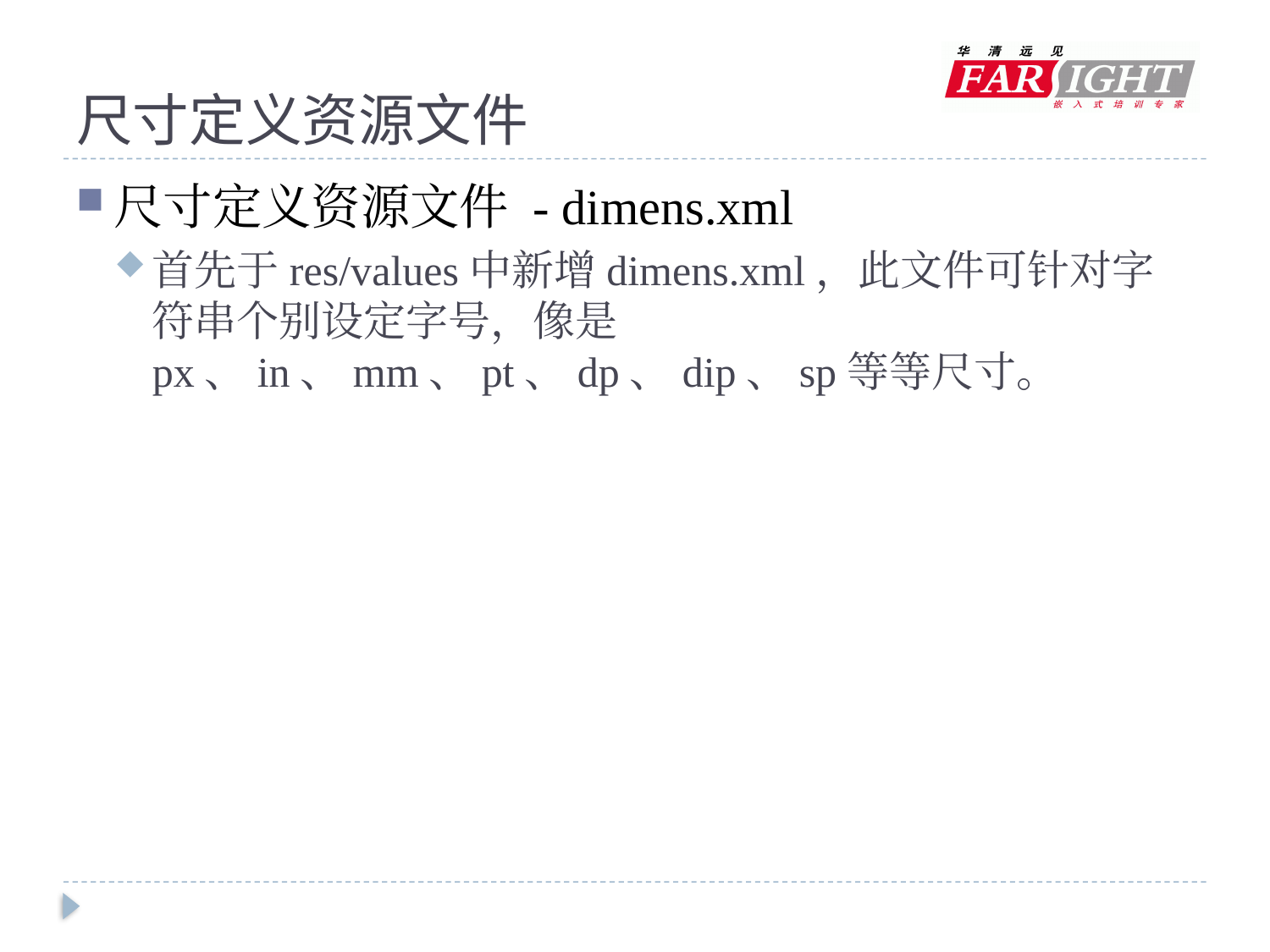

# 尺寸定义资源文件
尺寸定义资源文件 - dimens.xml
首先于res/values中新增dimens.xml，此文件可针对字符串个别设定字号，像是px、in、mm、pt、dp、dip、sp等等尺寸。